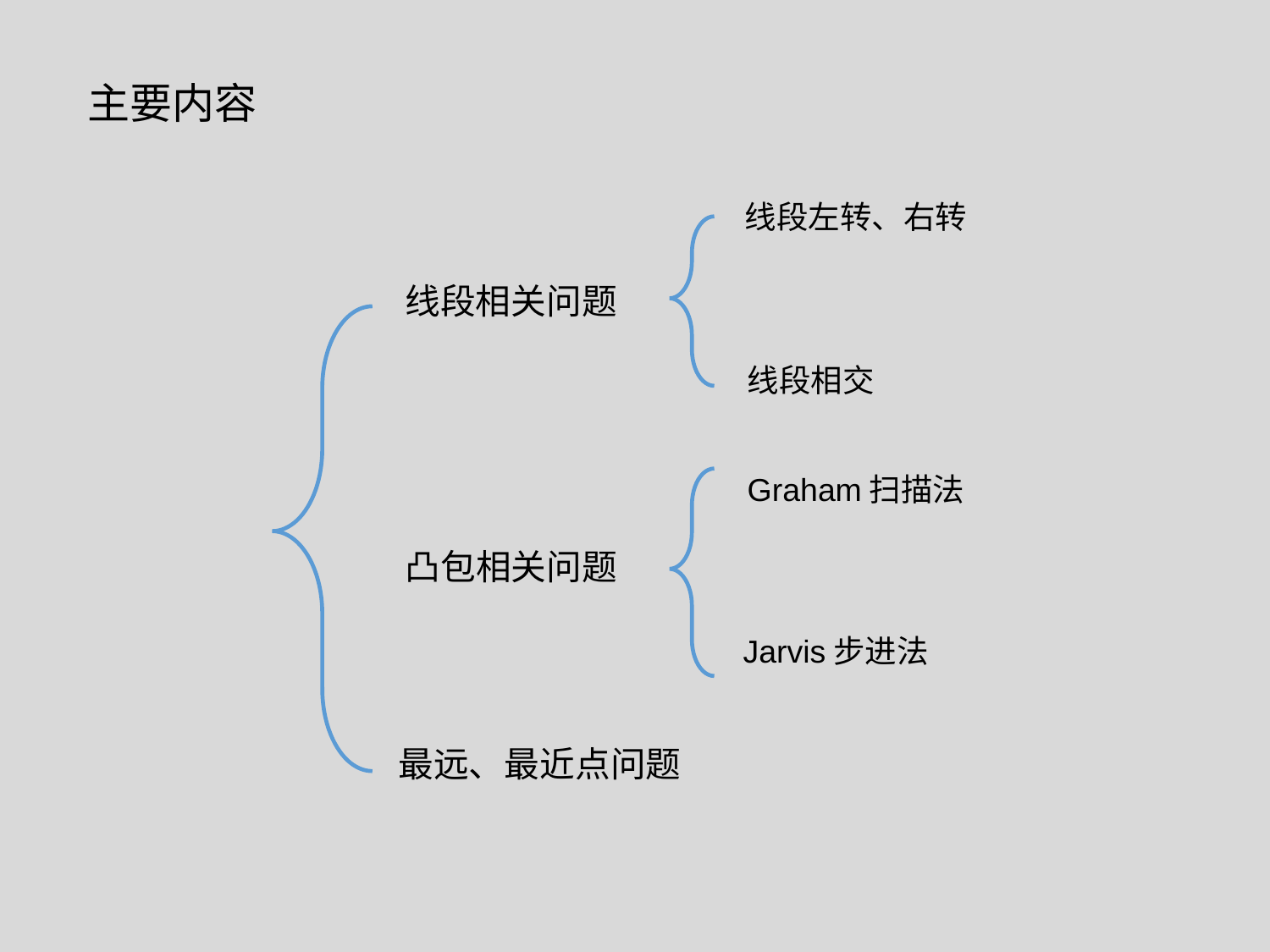

# 主要内容
线段左转、右转

线段相关问题

线段相交
Graham扫描法

凸包相关问题
Jarvis步进法
最远、最近点问题